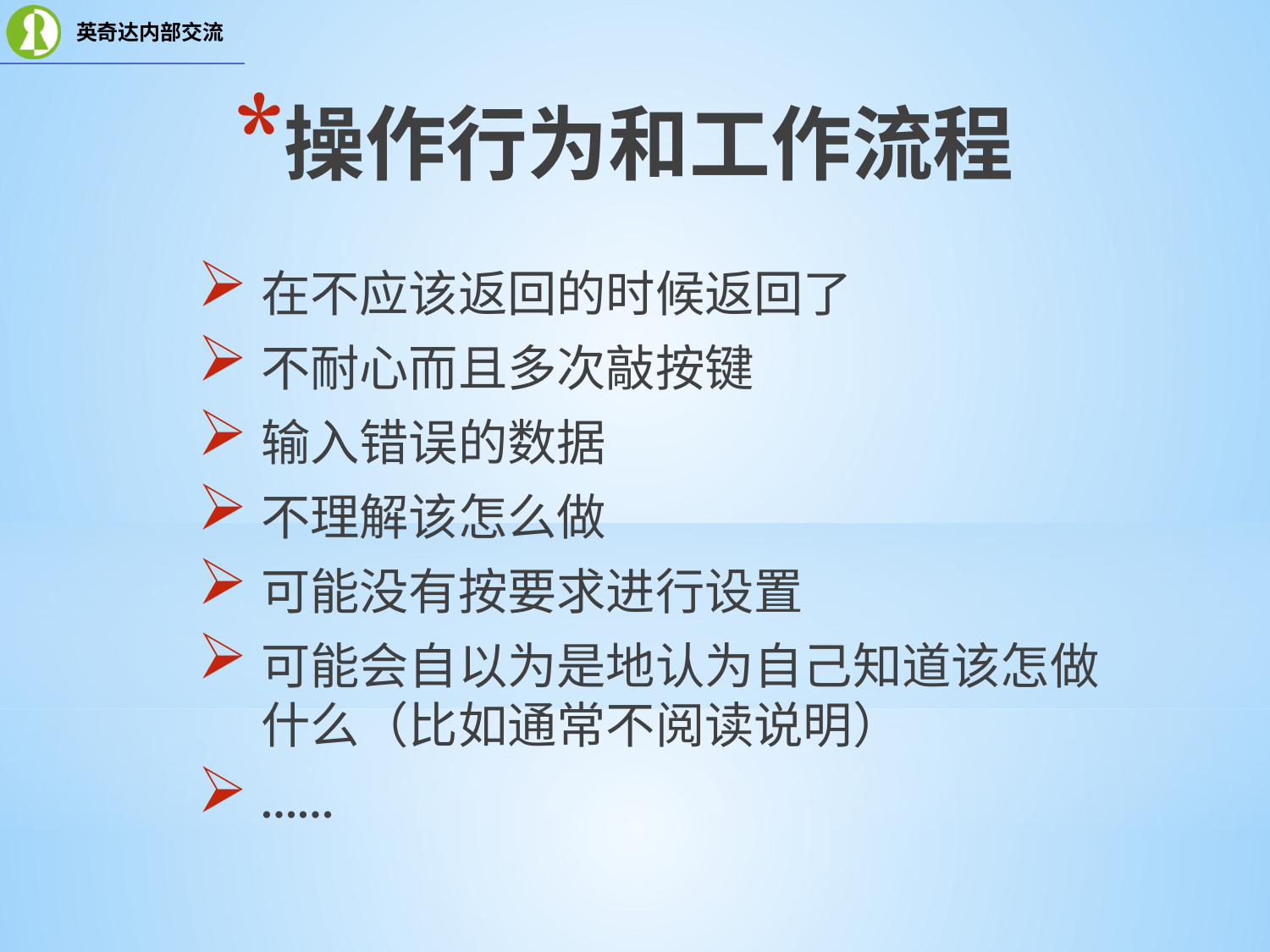

操作行为和工作流程
在不应该返回的时候返回了
不耐心而且多次敲按键
输入错误的数据
不理解该怎么做
可能没有按要求进行设置
可能会自以为是地认为自己知道该怎做什么（比如通常不阅读说明）
……